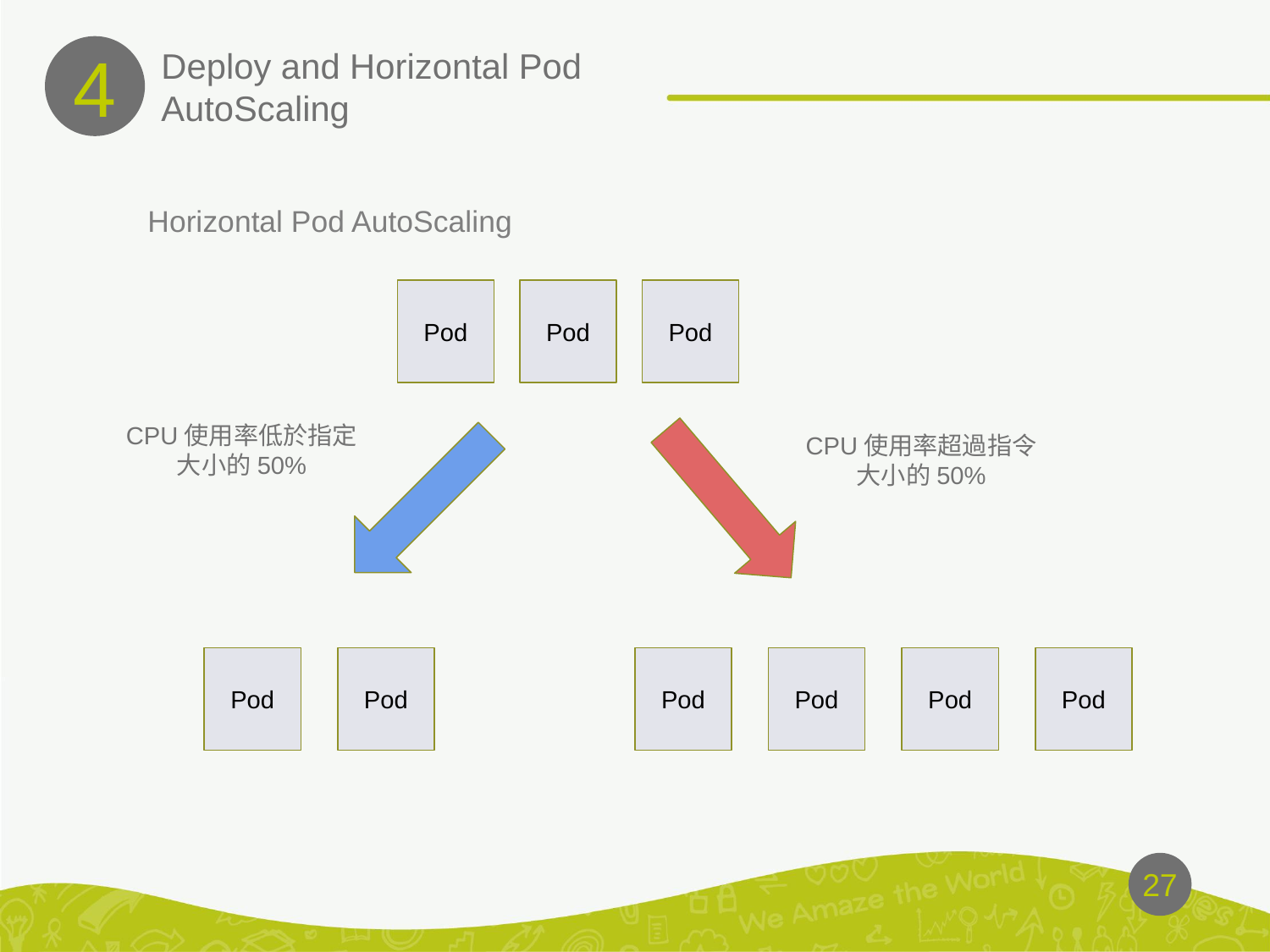

4
# Deploy and Horizontal Pod AutoScaling
Horizontal Pod AutoScaling

Pod
Pod
Pod
CPU使用率低於指定大小的50%
CPU使用率超過指令大小的50%

Pod
Pod
Pod
Pod
Pod
Pod
27